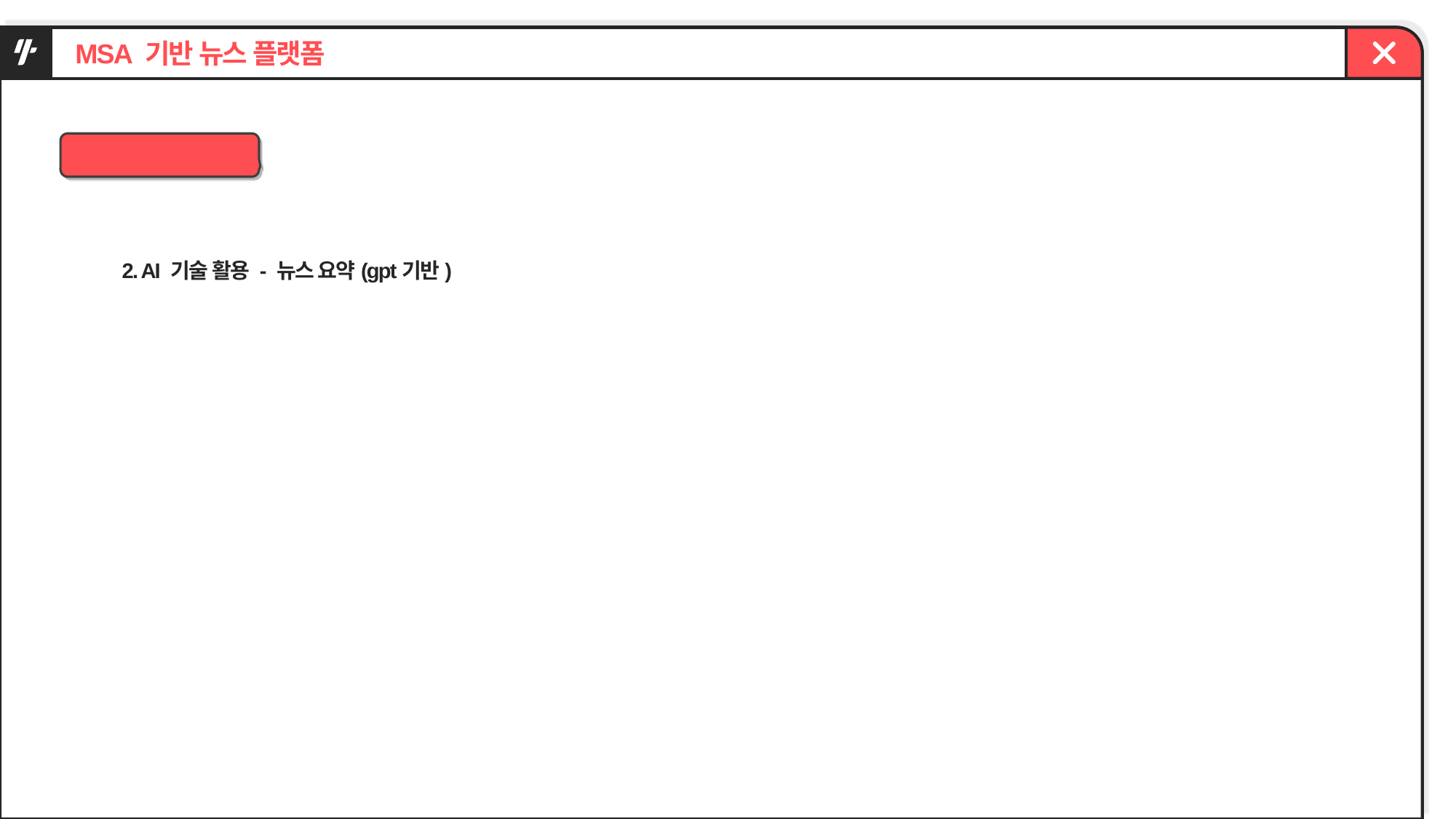

https://brunch.co.kr/@0dream/108

MSA 기반 뉴스 플랫폼

확장 기능

2. AI 기술 활용 - 뉴스 요약(gpt기반)